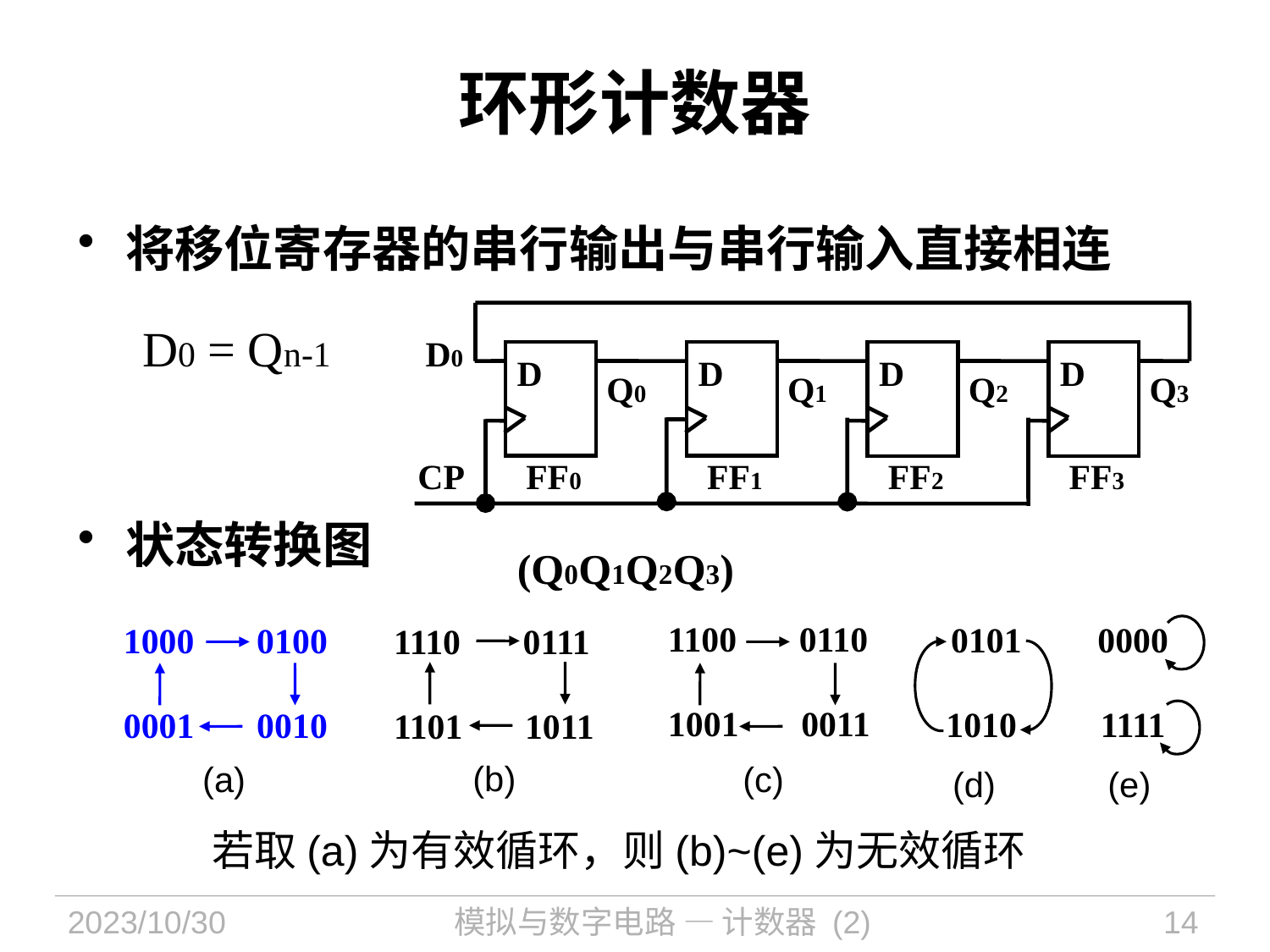

# 环形计数器
将移位寄存器的串行输出与串行输入直接相连

状态转换图

D0

D
D
D
D

Q0
Q1
Q2
Q3

CP
FF0
FF1
FF2
FF3

D0 = Qn-1
(Q0Q1Q2Q3)
1100       0110

1001       0011
0101
0000
1000       0100

0001       0010
1110       0111

1101       1011

(b)

1010
1111

(a)
(c)
(d)
(e)
若取(a)为有效循环，则(b)~(e)为无效循环
2023/10/30
模拟与数字电路 — 计数器 (2)
14